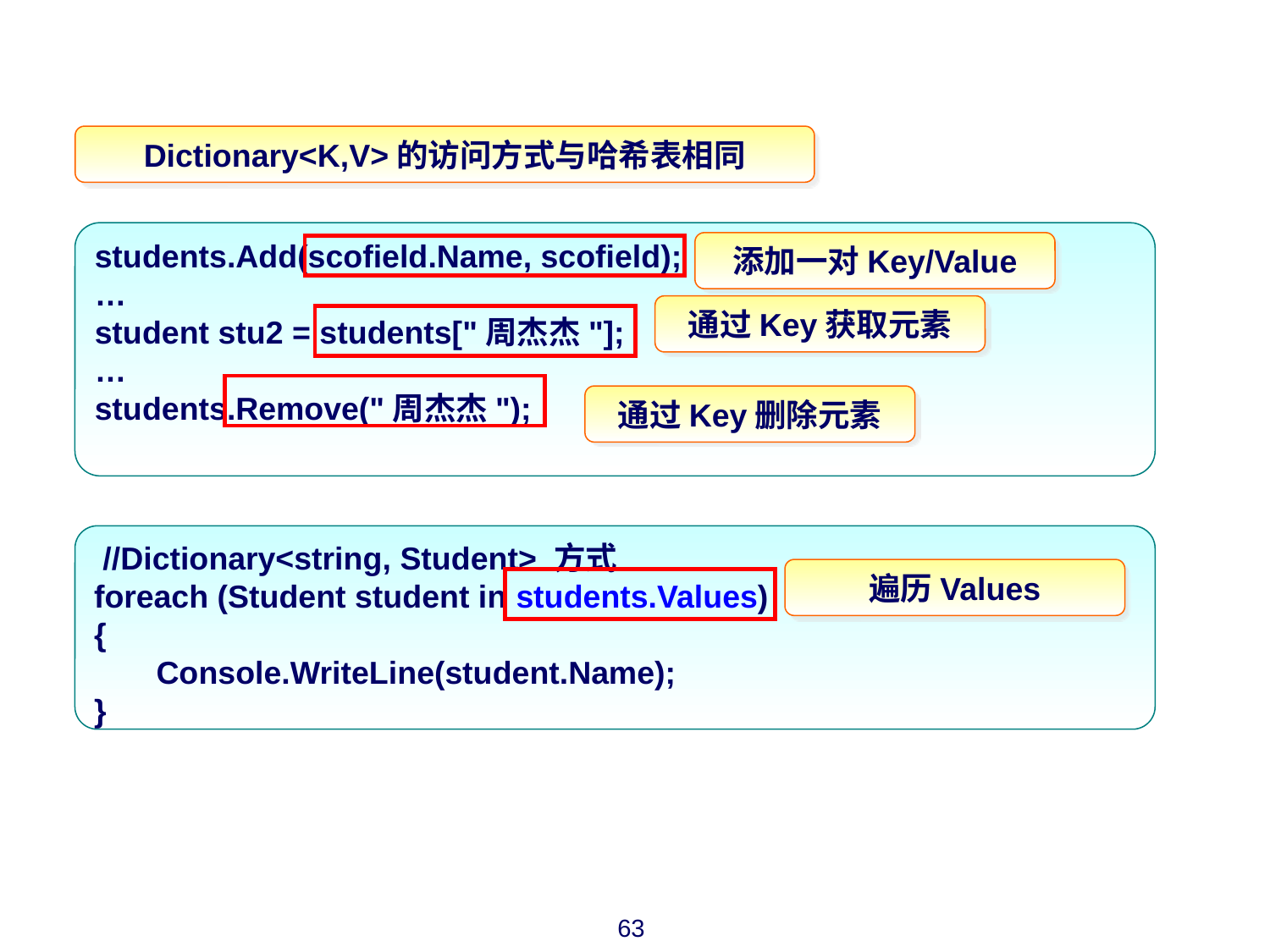

Dictionary<K,V>的访问方式与哈希表相同
students.Add(scofield.Name, scofield);
…
student stu2 = students["周杰杰"];
…
students.Remove("周杰杰");
添加一对Key/Value

通过Key获取元素

通过Key删除元素
 //Dictionary<string, Student> 方式
foreach (Student student in students.Values)
{
       Console.WriteLine(student.Name);
}
遍历Values

63